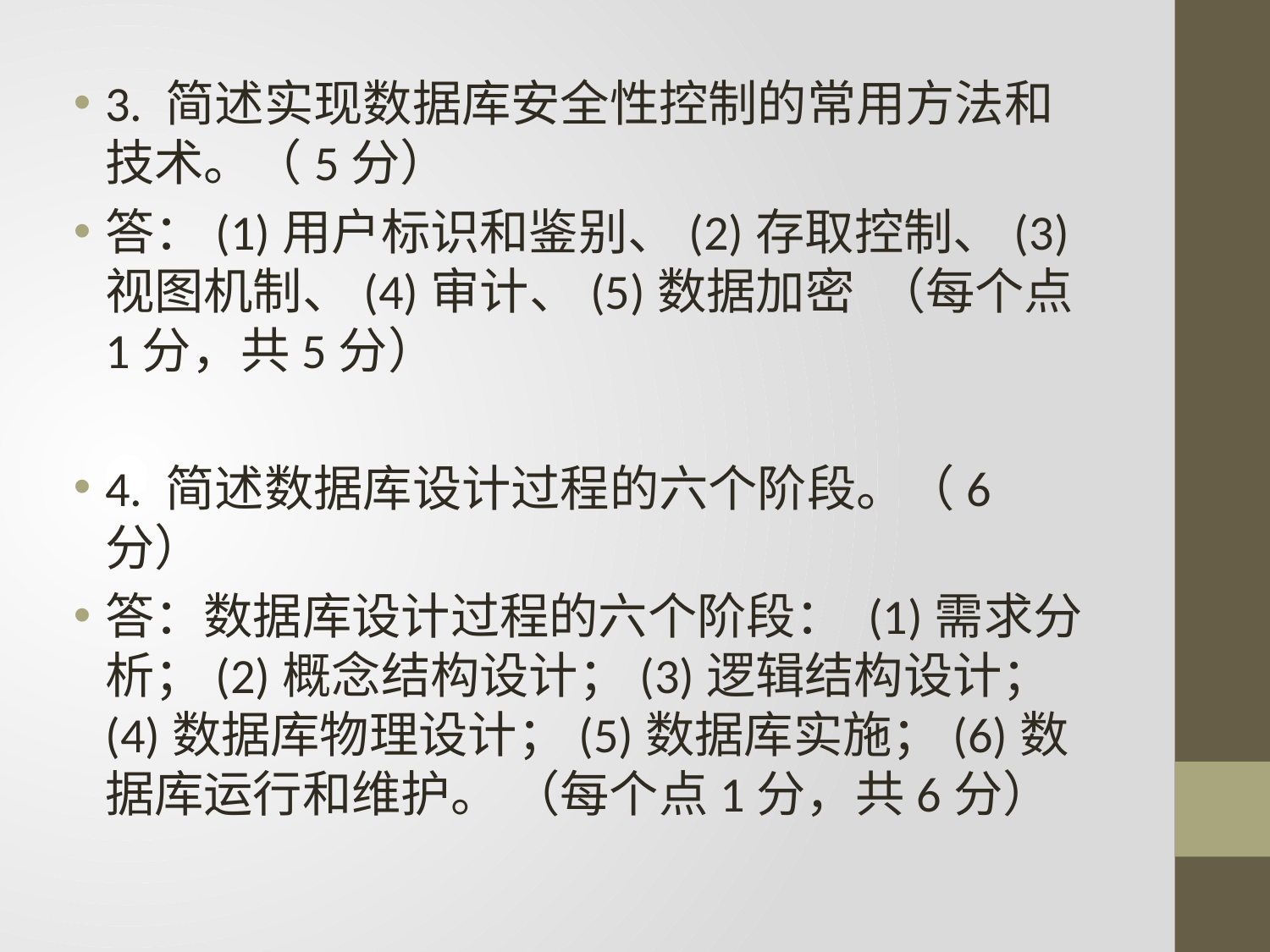

3. 简述实现数据库安全性控制的常用方法和技术。（5分）
答：(1)用户标识和鉴别、(2)存取控制、(3)视图机制、(4)审计、(5)数据加密  （每个点1分，共5分）

4. 简述数据库设计过程的六个阶段。（6分）
答：数据库设计过程的六个阶段： (1)需求分析；(2)概念结构设计；(3)逻辑结构设计；(4)数据库物理设计；(5)数据库实施；(6)数据库运行和维护。 （每个点1分，共6分）